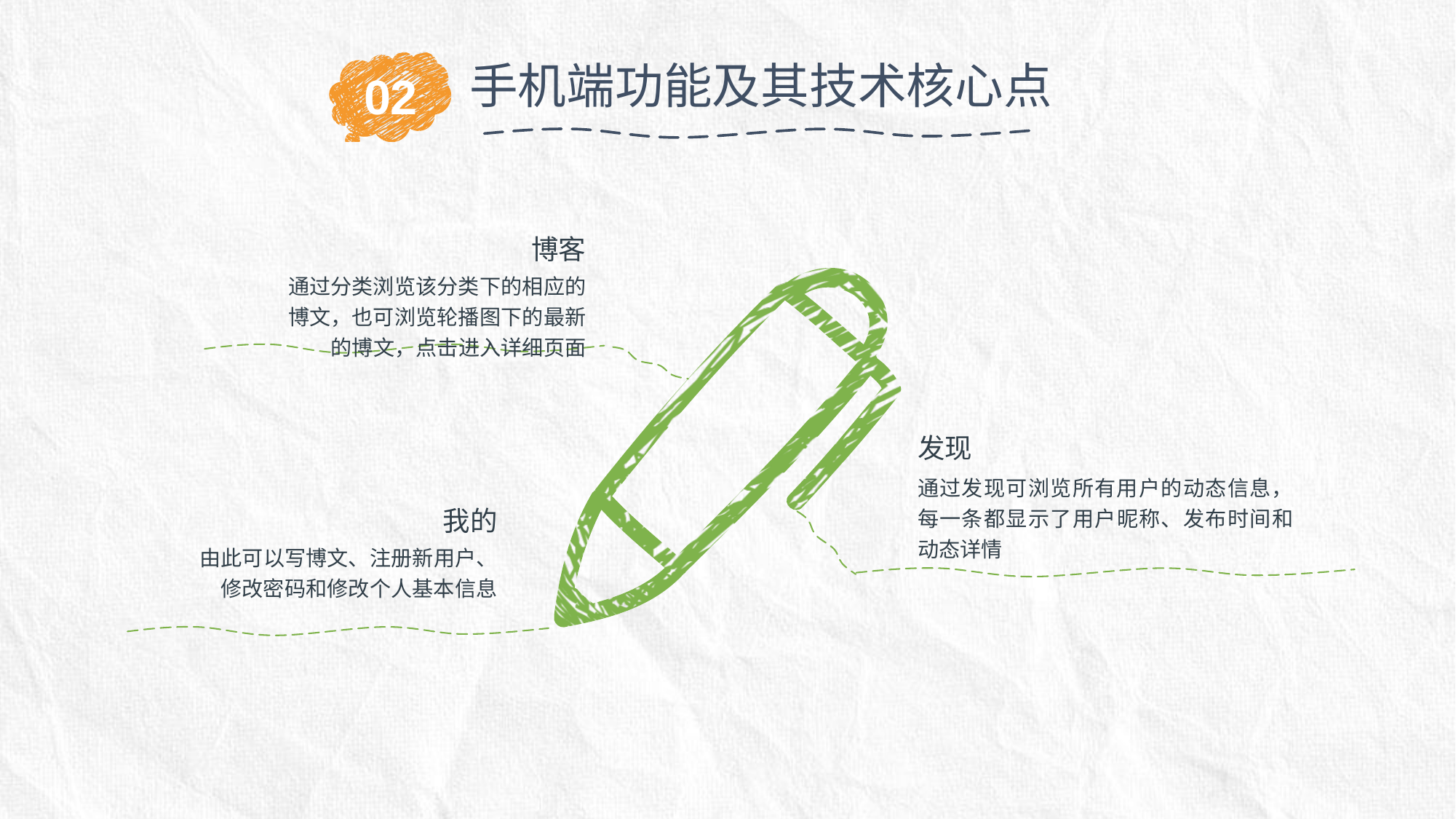

手机端功能及其技术核心点

02

博客
通过分类浏览该分类下的相应的博文，也可浏览轮播图下的最新的博文，点击进入详细页面

发现
通过发现可浏览所有用户的动态信息，每一条都显示了用户昵称、发布时间和动态详情

我的
由此可以写博文、注册新用户、修改密码和修改个人基本信息